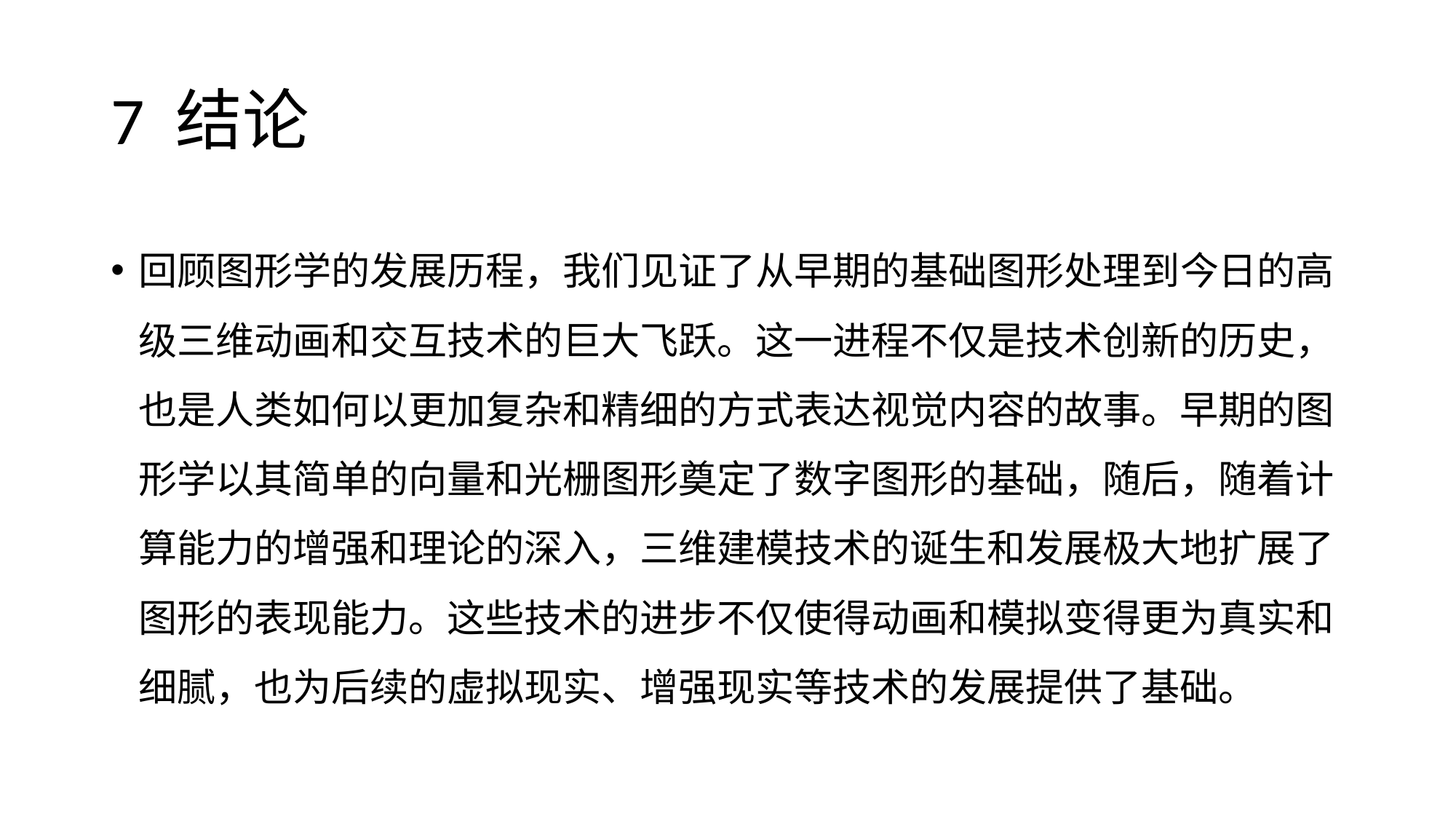

# 7 结论
回顾图形学的发展历程，我们见证了从早期的基础图形处理到今日的高级三维动画和交互技术的巨大飞跃。这一进程不仅是技术创新的历史，也是人类如何以更加复杂和精细的方式表达视觉内容的故事。早期的图形学以其简单的向量和光栅图形奠定了数字图形的基础，随后，随着计算能力的增强和理论的深入，三维建模技术的诞生和发展极大地扩展了图形的表现能力。这些技术的进步不仅使得动画和模拟变得更为真实和细腻，也为后续的虚拟现实、增强现实等技术的发展提供了基础。